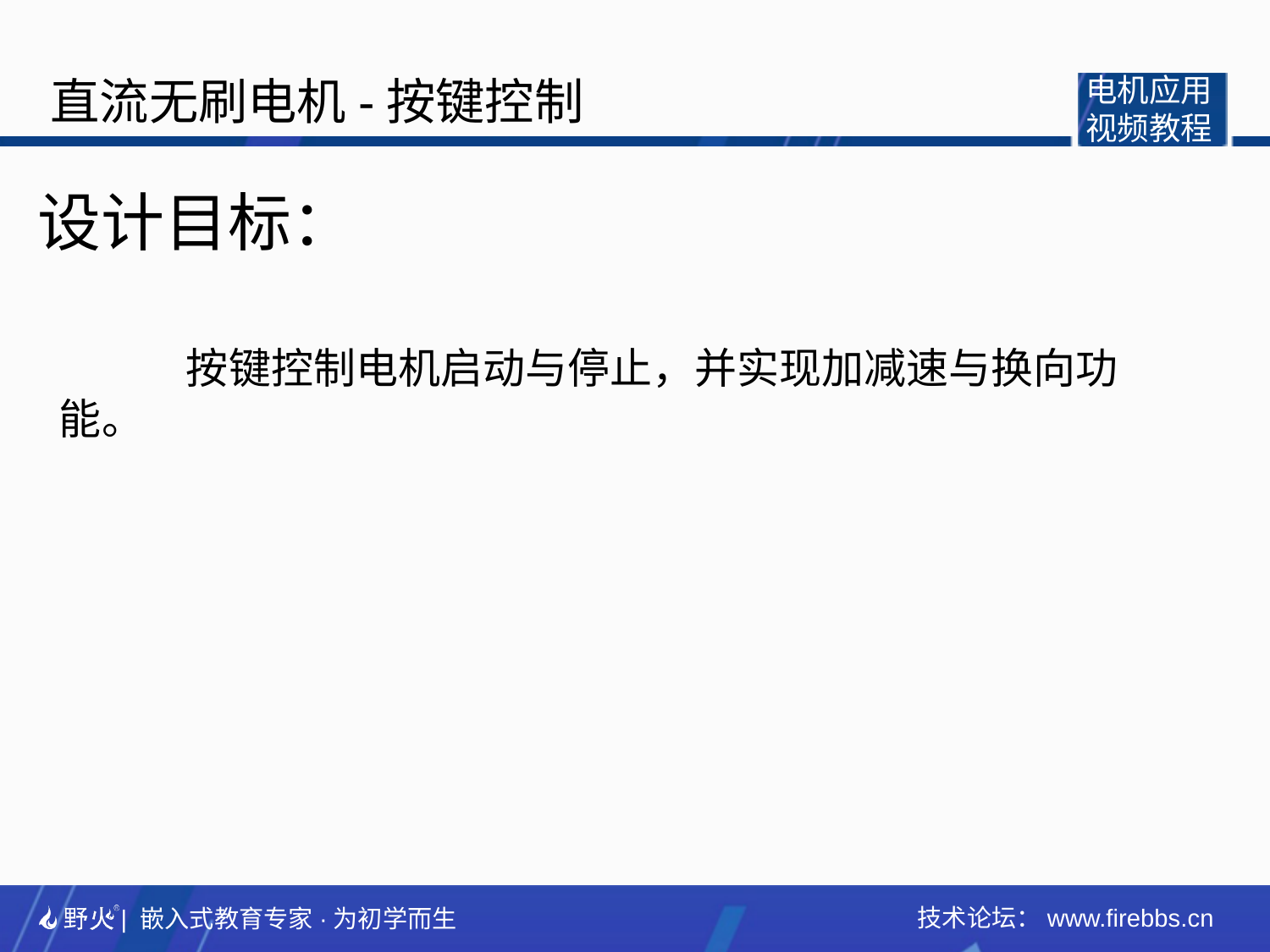

直流无刷电机-按键控制
电机应用
视频教程
设计目标：

	按键控制电机启动与停止，并实现加减速与换向功能。